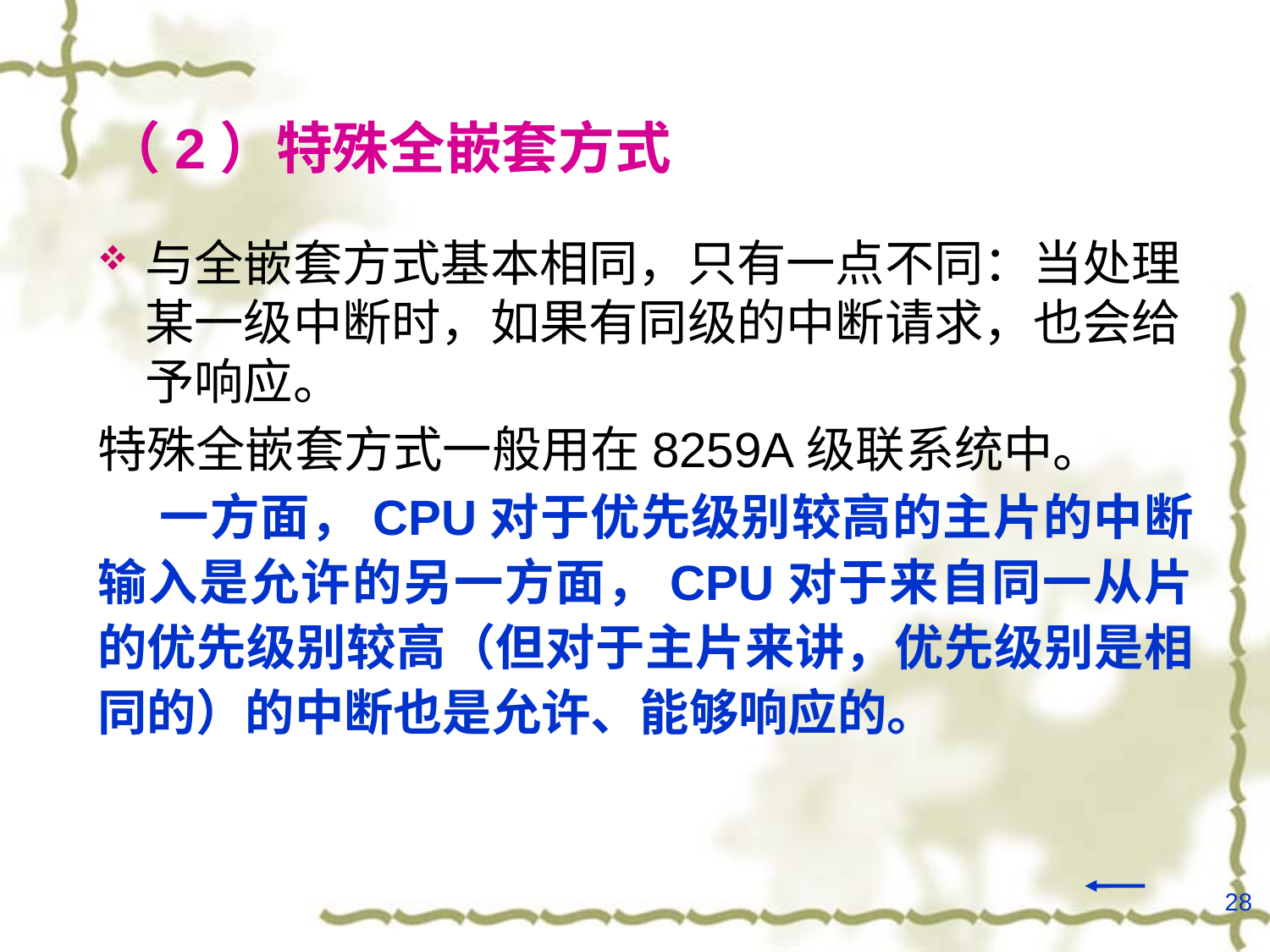

（2）特殊全嵌套方式
与全嵌套方式基本相同，只有一点不同：当处理某一级中断时，如果有同级的中断请求，也会给予响应。
特殊全嵌套方式一般用在8259A级联系统中。
    一方面，CPU对于优先级别较高的主片的中断输入是允许的另一方面，CPU对于来自同一从片的优先级别较高（但对于主片来讲，优先级别是相同的）的中断也是允许、能够响应的。

28